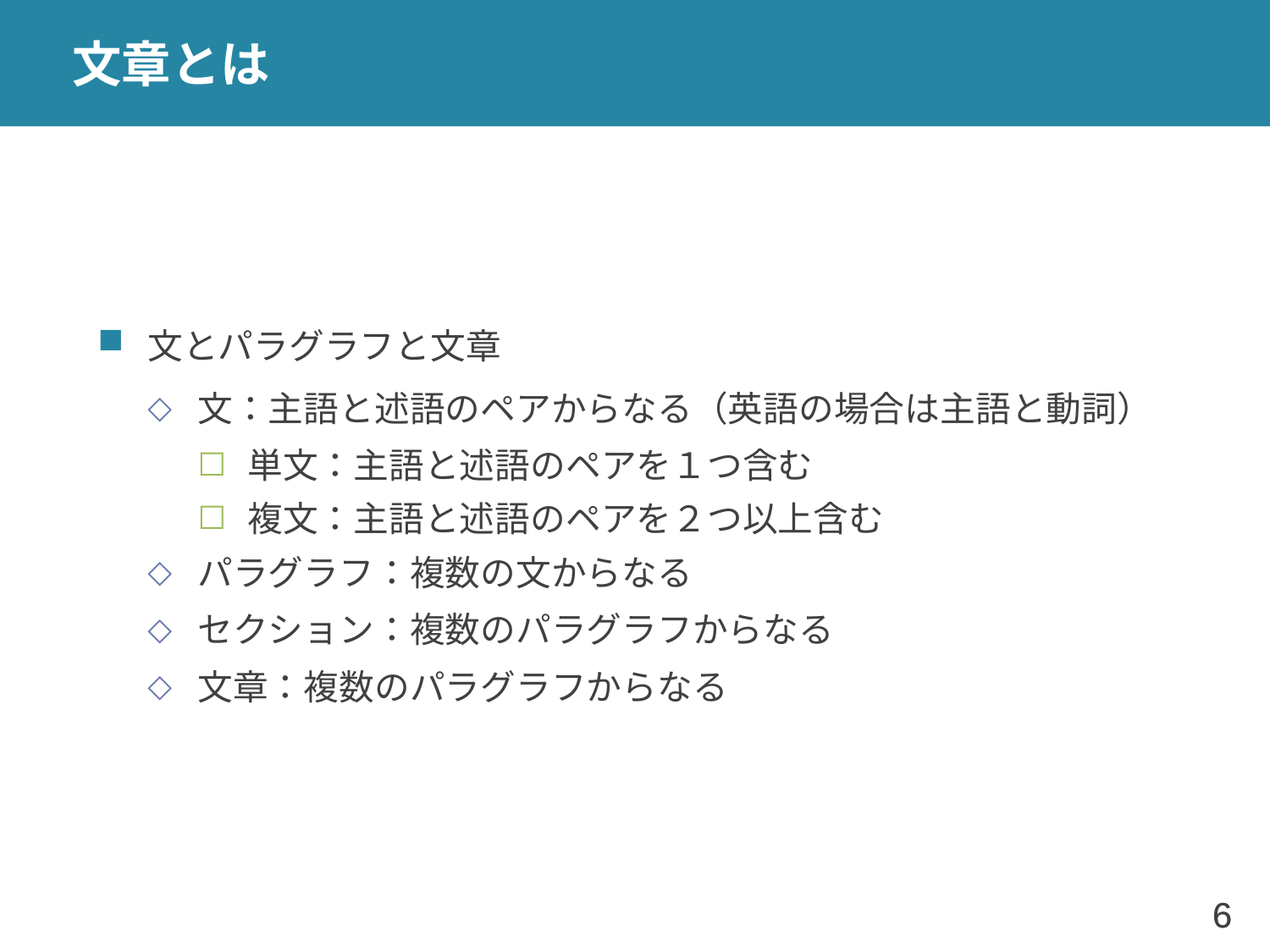

# 文章とは
文とパラグラフと文章
文：主語と述語のペアからなる（英語の場合は主語と動詞）
単文：主語と述語のペアを１つ含む
複文：主語と述語のペアを２つ以上含む
パラグラフ：複数の文からなる
セクション：複数のパラグラフからなる
文章：複数のパラグラフからなる